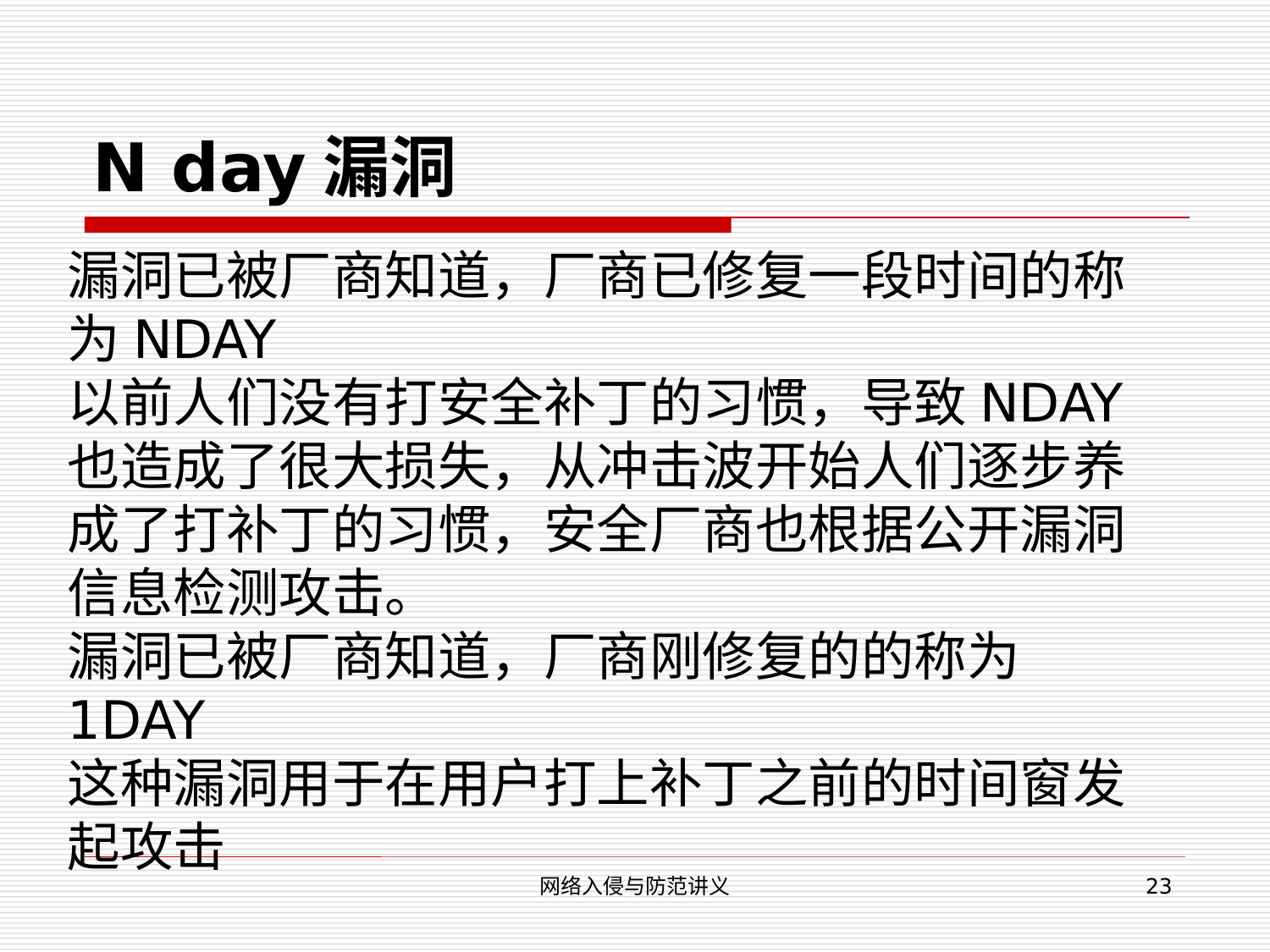

N day漏洞
漏洞已被厂商知道，厂商已修复一段时间的称为NDAY
以前人们没有打安全补丁的习惯，导致NDAY也造成了很大损失，从冲击波开始人们逐步养成了打补丁的习惯，安全厂商也根据公开漏洞信息检测攻击。
漏洞已被厂商知道，厂商刚修复的的称为1DAY
这种漏洞用于在用户打上补丁之前的时间窗发起攻击

网络入侵与防范讲义
23